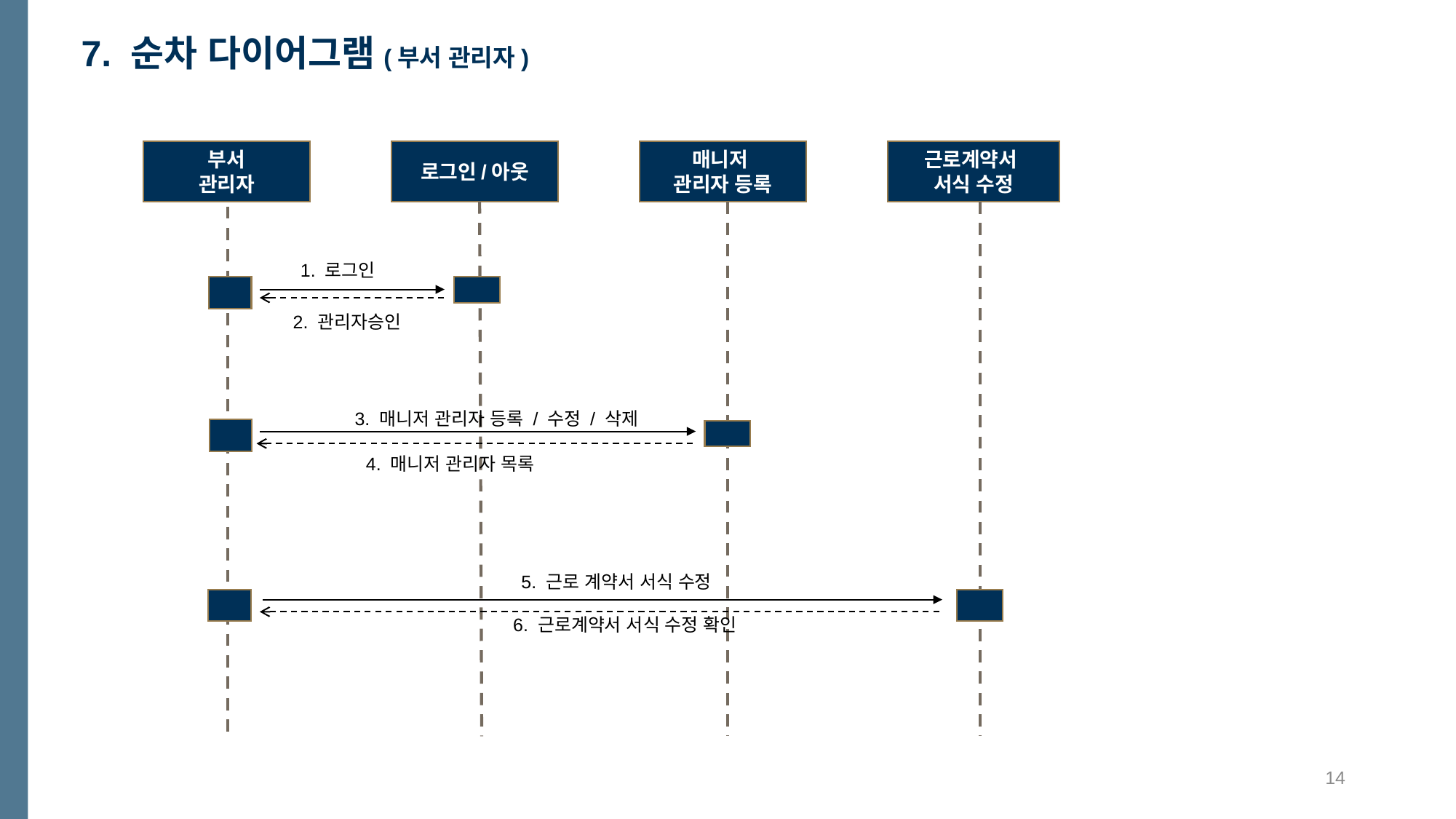

7. 순차 다이어그램(부서 관리자)
부서
관리자
로그인/아웃
매니저
관리자 등록
근로계약서
서식 수정
1. 로그인

2. 관리자승인
3. 매니저 관리자 등록 / 수정 / 삭제

4. 매니저 관리자 목록
5. 근로 계약서 서식 수정

6. 근로계약서 서식 수정 확인
14